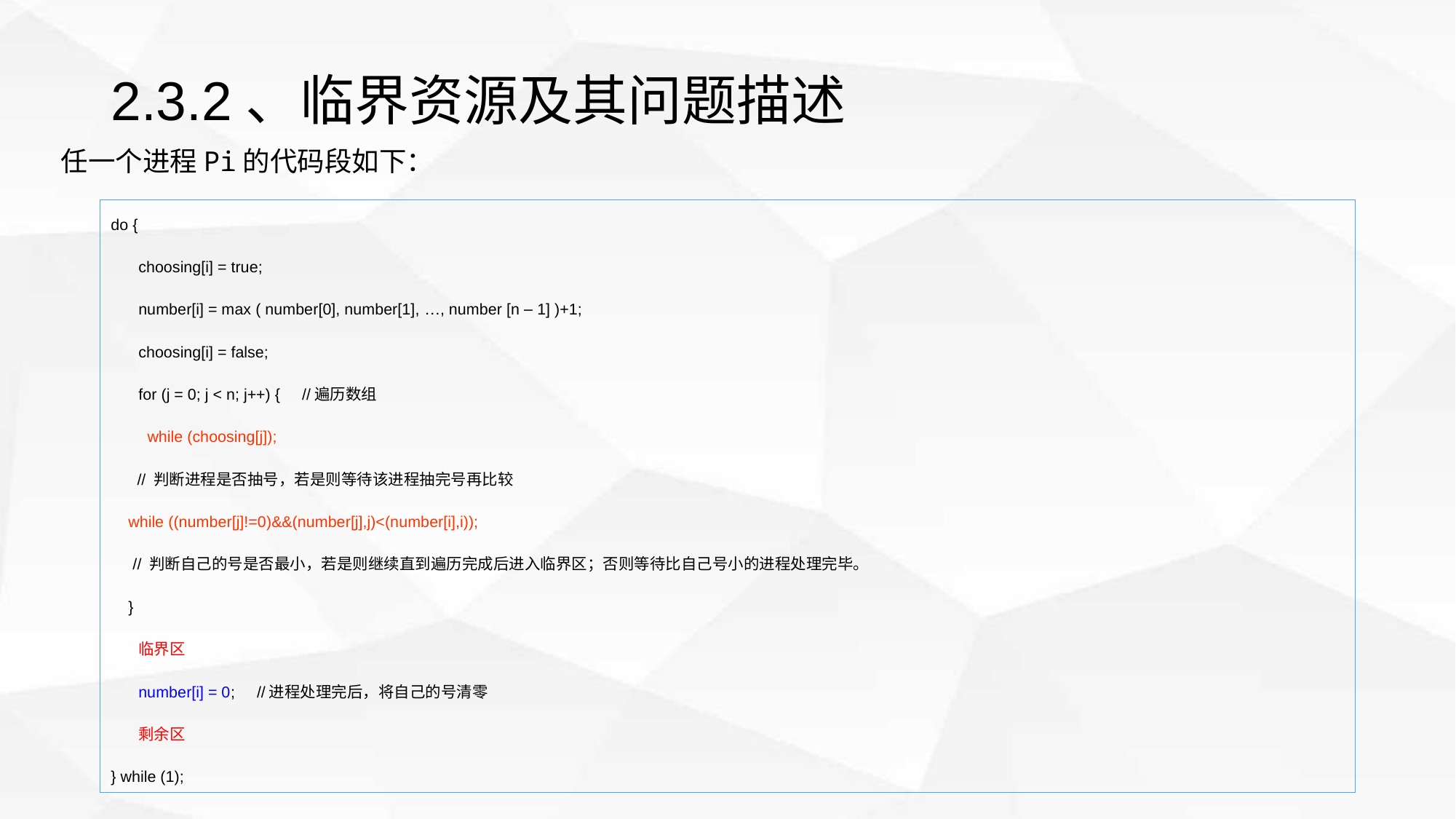

# 2.3.2、临界资源及其问题描述
任一个进程Pi的代码段如下：
do {
	choosing[i] = true;
	number[i] = max ( number[0], number[1], …, number [n – 1] )+1;
	choosing[i] = false;
	for (j = 0; j < n; j++) {     //遍历数组
	  while (choosing[j]);
      // 判断进程是否抽号，若是则等待该进程抽完号再比较
    while ((number[j]!=0)&&(number[j],j)<(number[i],i));
     // 判断自己的号是否最小，若是则继续直到遍历完成后进入临界区；否则等待比自己号小的进程处理完毕。
    }
	临界区
	number[i] = 0;     //进程处理完后，将自己的号清零
	剩余区
} while (1);